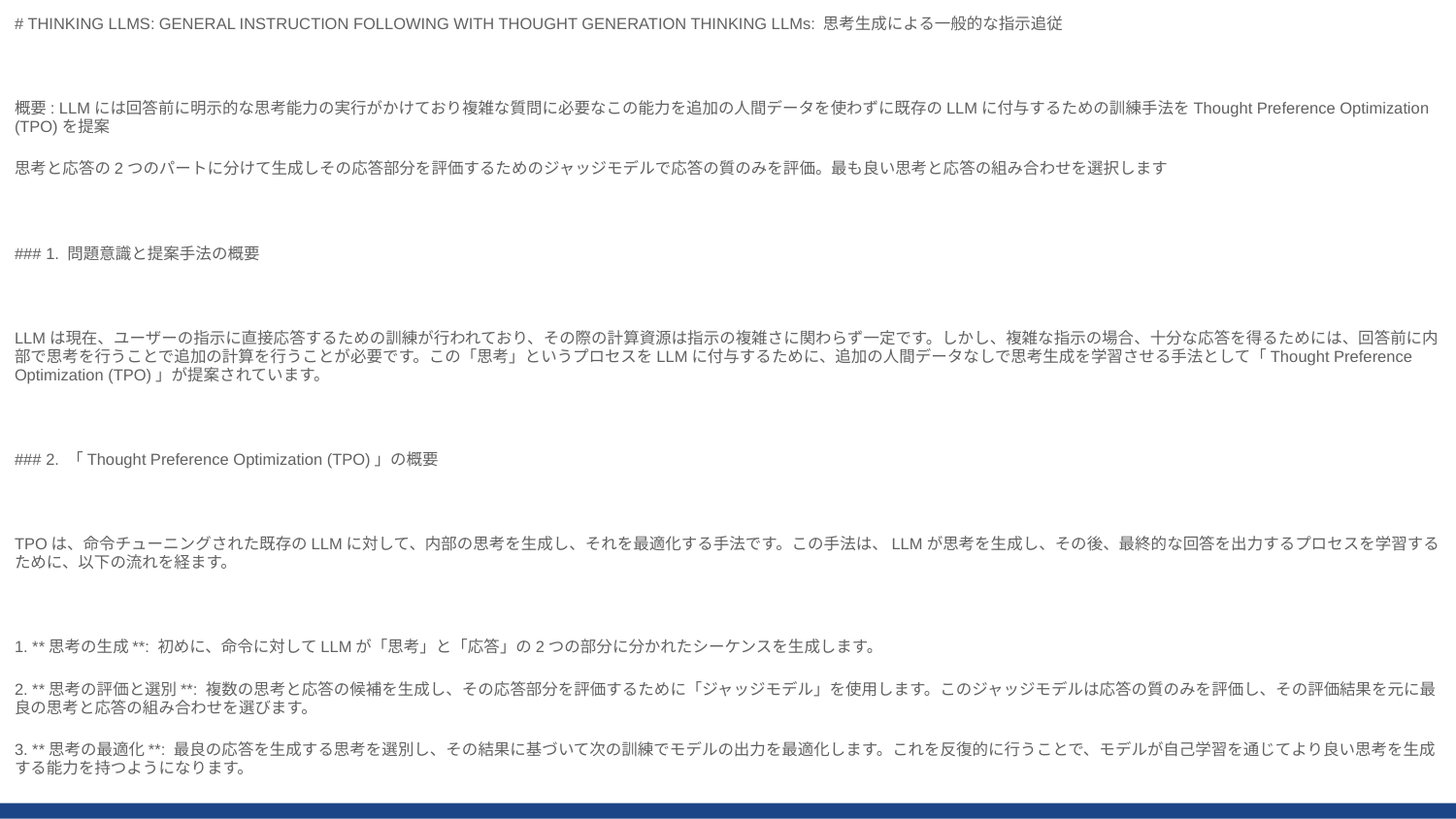

# THINKING LLMS: GENERAL INSTRUCTION FOLLOWING WITH THOUGHT GENERATION THINKING LLMs: 思考生成による一般的な指示追従

概要: LLMには回答前に明示的な思考能力の実行がかけており複雑な質問に必要なこの能力を追加の人間データを使わずに既存のLLMに付与するための訓練手法をThought Preference Optimization (TPO)を提案
思考と応答の2つのパートに分けて生成しその応答部分を評価するためのジャッジモデルで応答の質のみを評価。最も良い思考と応答の組み合わせを選択します

### 1. 問題意識と提案手法の概要

LLMは現在、ユーザーの指示に直接応答するための訓練が行われており、その際の計算資源は指示の複雑さに関わらず一定です。しかし、複雑な指示の場合、十分な応答を得るためには、回答前に内部で思考を行うことで追加の計算を行うことが必要です。この「思考」というプロセスをLLMに付与するために、追加の人間データなしで思考生成を学習させる手法として「Thought Preference Optimization (TPO)」が提案されています。

### 2. 「Thought Preference Optimization (TPO)」の概要

TPOは、命令チューニングされた既存のLLMに対して、内部の思考を生成し、それを最適化する手法です。この手法は、LLMが思考を生成し、その後、最終的な回答を出力するプロセスを学習するために、以下の流れを経ます。

1. **思考の生成**: 初めに、命令に対してLLMが「思考」と「応答」の2つの部分に分かれたシーケンスを生成します。
2. **思考の評価と選別**: 複数の思考と応答の候補を生成し、その応答部分を評価するために「ジャッジモデル」を使用します。このジャッジモデルは応答の質のみを評価し、その評価結果を元に最良の思考と応答の組み合わせを選びます。
3. **思考の最適化**: 最良の応答を生成する思考を選別し、その結果に基づいて次の訓練でモデルの出力を最適化します。これを反復的に行うことで、モデルが自己学習を通じてより良い思考を生成する能力を持つようになります。

### 3. 手法の流れ

### 3.1 思考生成とプロンプト

- **思考の生成**: TPOの訓練プロセスの初期段階では、LLMに対して思考プロセスを記述するように指示するプロンプトを与えます。このプロンプトは以下の2種類が試されており、それぞれ異なる形式で思考を促すものです。
    1. **汎用的なプロンプト**: 「以下の指示に包括的かつ詳細に応答してください。まずは思考プロセスを記述し、その後に応答を示してください」という形で、自由度の高い思考の生成を促します。
    2. **特定的なプロンプト**: 「内部思考を書き、ドラフト応答を評価した後に最終応答を書く」という形式で、ドラフトを含めた評価を促すようなプロンプトです。これにより、モデルが自己の応答を振り返り、改善する機会を得られます。

### 3.2 思考の評価と最適化

- **ジャッジモデルの利用**: 思考部分と応答部分が生成された後、応答部分のみを「ジャッジモデル」に渡し、その質を評価します。このモデルは、例えば同じ指示に対する複数の応答候補の中から最も良いものと最も悪いものを選別し、応答の好み（プレファレンス）を決定します。これにより、ジャッジモデルが思考部分に直接関与することなく、応答の改善に間接的に寄与することができます。
- **「好み最適化 (Preference Optimization)」による訓練**: 選別された応答を基に、次のステップでモデルを訓練します。この反復的なプロセスを通じて、モデルは優れた思考を選び取る能力を高め、結果的により良い応答を生成することが可能となります。

### 3.3 思考の「隠し方」

- **ユーザーに思考を見せない**: 提案手法では、思考部分は最終的な応答から隠されます。ユーザーに提供されるのは応答部分のみであり、思考のプロセスは内部的に利用されるだけです。これにより、ユーザーに不要な思考の詳細を見せずに済むため、よりすっきりとした応答を提供できます。また、必要に応じて思考部分を表示させ、モデルの解釈可能性を向上させるオプションもあります。

### 4. 訓練と評価

- **訓練のセットアップ**: Llama-3-8B-Instructモデルを使用し、ジャッジモデルとしては「Self-Taught Evaluator (STE)」や「ArmoRM」を利用しています。STEは自然言語で好みを判断する一方、ArmoRMは単一の応答に対して数値スコアを付ける仕組みを持っています。訓練データとしては、ユーザー指示を用いており、各指示に対して複数の応答を生成し、その中から最良のものを選びます。
- **評価の指標**: 提案されたTPOモデルは、AlpacaEvalやArena-Hardといったベンチマークで評価されています。特にAlpacaEvalで52.5%、Arena-Hardで37.3%の高い勝率を達成し、同規模の他のLLMに対しても優位性を示しました。

### 5. 特徴と利点

- **幅広いタスクへの対応**: 従来の思考生成技術は数学や論理的推論に特化していましたが、本手法は創造的なライティングや一般知識の質問、マーケティングといった幅広いタスクにおいても優れたパフォーマンスを発揮します。例えば、創造的なタスクではキャラクターの構成を計画したり、複雑なユーザー指示を理解するために思考を用いることができます。
- **追加データ不要の思考学習**: 人間の思考データを必要としないという特徴があり、既存の命令チューニングデータを利用して独自に思考プロセスを最適化します。これにより、データ収集のコストを大幅に削減できます。

### 6. 実験結果

- **ベンチマーク評価**: 提案手法は「AlpacaEval」および「Arena-Hard」といった一般指示追従をテストするベンチマークで評価され、複雑なタスクでも高いパフォーマンスを示しました。また、創造的なライティング、健康、マーケティングなどの「非論理的」カテゴリでも改善が見られました。

### プロンプト例の詳細

論文では2種類の「思考生成プロンプト」を使用しています。それぞれ、モデルが思考プロセスをどのように生成し、最終的な応答を生成するかに大きな影響を与えます。

### 1. 汎用的なプロンプト (Generic Thought Prompt)

このプロンプトは、思考を広く自由に生成させる形式です。モデルに対して何を考えるかの自由度を与えることで、最初の思考生成を試行します。このプロンプトは以下のように与えられます。

```arduino
arduino
コードをコピーする
Respond to the following user query in a comprehensive and detailed way.
You can write down your thought process before responding.
Write your thoughts after “Here is my thought process:” and write your response after “Here is my response:”.

User query: {user instruction}

```

### **日本語訳:**

「以下のユーザーの質問に包括的かつ詳細に応答してください。応答する前にあなたの思考プロセスを書き留めることができます。"Here is my thought process:"の後に思考を、"Here is my response:"の後に応答を書いてください。

ユーザーの質問: {ユーザーの指示}

```markdown
markdown
コードをコピーする
##### **ポイント:**- 「Here is my thought process:」と「Here is my response:」というキーワードを使うことで、モデルが思考部分と応答部分を明確に区別します。
- 思考の内容は自由で、モデルにとって役立つ形で表現されることが求められます。このプロンプトは、最初の思考生成に向けてより柔軟に対応できる形式です。

#### 2. 特定的なプロンプト (Specific Thought Prompt)
もう一つのプロンプトは、より具体的に思考内容を制御するためのものです。ここでは、思考プロセスに加えてドラフトを作成し、それを評価するプロセスも含まれています。これはモデルに対してより構造的な思考のステップを踏むことを促します。

```

Respond to the following user query in a comprehensive and detailed way.
But first write down your internal thoughts.
This must include your draft response and its evaluation.
After this, write your final response after “<R>”.

User query: {user instruction}

```makefile
makefile
コードをコピーする
##### **日本語訳:**
「以下のユーザーの質問に包括的かつ詳細に応答してください。しかし最初にあなたの内部思考を書き留めてください。この内部思考にはドラフトの応答とその評価が含まれている必要があります。その後、最終的な応答を“<R>”の後に書いてください。

ユーザーの質問: {ユーザーの指示}

```

### **ポイント:**

- **ドラフトと評価の含有**: このプロンプトでは、まず内部思考を含むドラフトを作成し、その後ドラフトの質を評価するという構造があります。これにより、モデルは応答の計画段階で深く考える機会を得られます。
- **明確な区切り**: ドラフト応答の後に「<R>」で最終的な応答を書くように指示されているため、モデルはドラフト段階と最終的な応答を明確に分けて考えます。

### プロンプトの効果

これらのプロンプトはそれぞれ、モデルがどう思考を生成し、その後の応答に反映するかを異なる方法で誘導します。

- **汎用的プロンプト**は、思考を柔軟に表現させることで、初期の学習段階で多様な思考スタイルを探索するために有用です。
- **特定的プロンプト**は、明確なステップを含むことで、思考プロセスと応答の質を向上させるためのガイドラインを提供します。特に、応答の評価段階を持たせることで、モデルが「自分の応答を見直す」能力を身につけることを目指しています。

### 思考生成の結果とその活用

生成された思考部分はユーザーには公開されず、内部でのみ利用されます。この「隠された思考」によって、モデルは自分自身で考えを整理し、より質の高い応答を生成することが可能となります。また、必要に応じて、思考のプロセスを明示的にユーザーに見せるオプションもあります。これにより、モデルの応答がどのような考えに基づいているのかを理解することが可能になります。